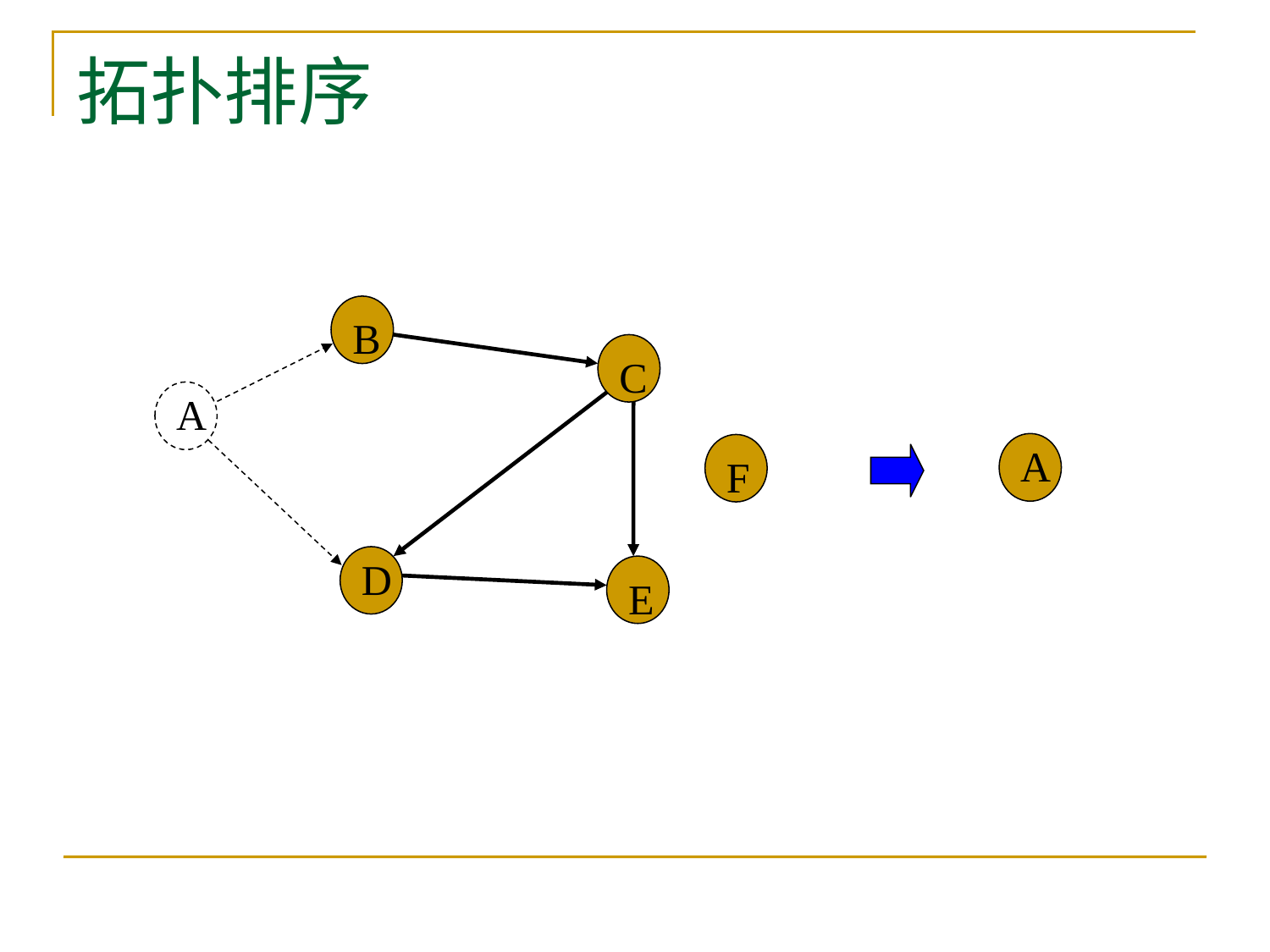

# 拓扑排序

B

C

A

A

F

D

E